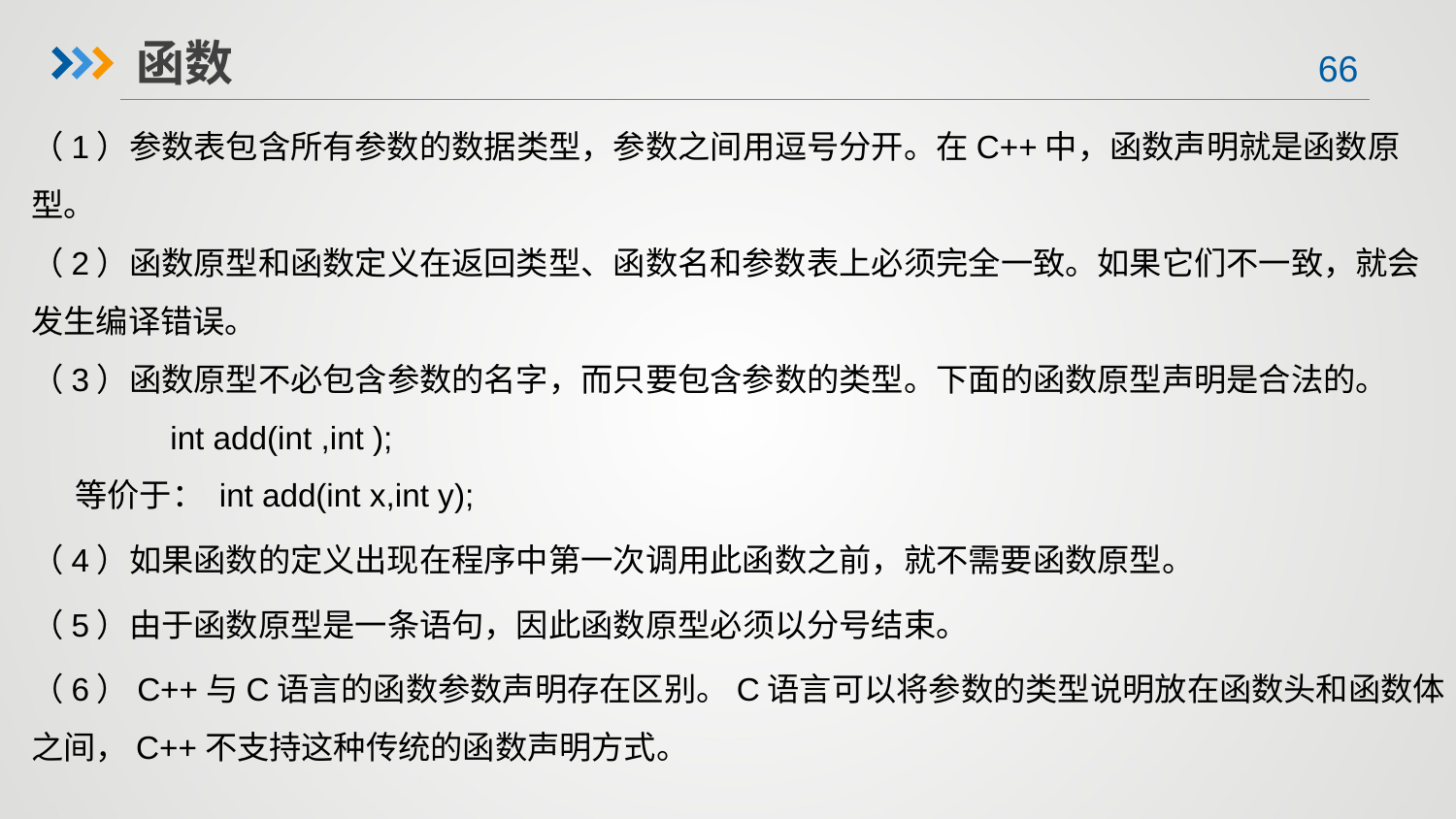

函数
（1）参数表包含所有参数的数据类型，参数之间用逗号分开。在C++中，函数声明就是函数原型。
（2）函数原型和函数定义在返回类型、函数名和参数表上必须完全一致。如果它们不一致，就会发生编译错误。
（3）函数原型不必包含参数的名字，而只要包含参数的类型。下面的函数原型声明是合法的。
                  int add(int ,int );
    等价于： int add(int x,int y);
（4）如果函数的定义出现在程序中第一次调用此函数之前，就不需要函数原型。
（5）由于函数原型是一条语句，因此函数原型必须以分号结束。
（6）C++与C语言的函数参数声明存在区别。C语言可以将参数的类型说明放在函数头和函数体之间，C++不支持这种传统的函数声明方式。